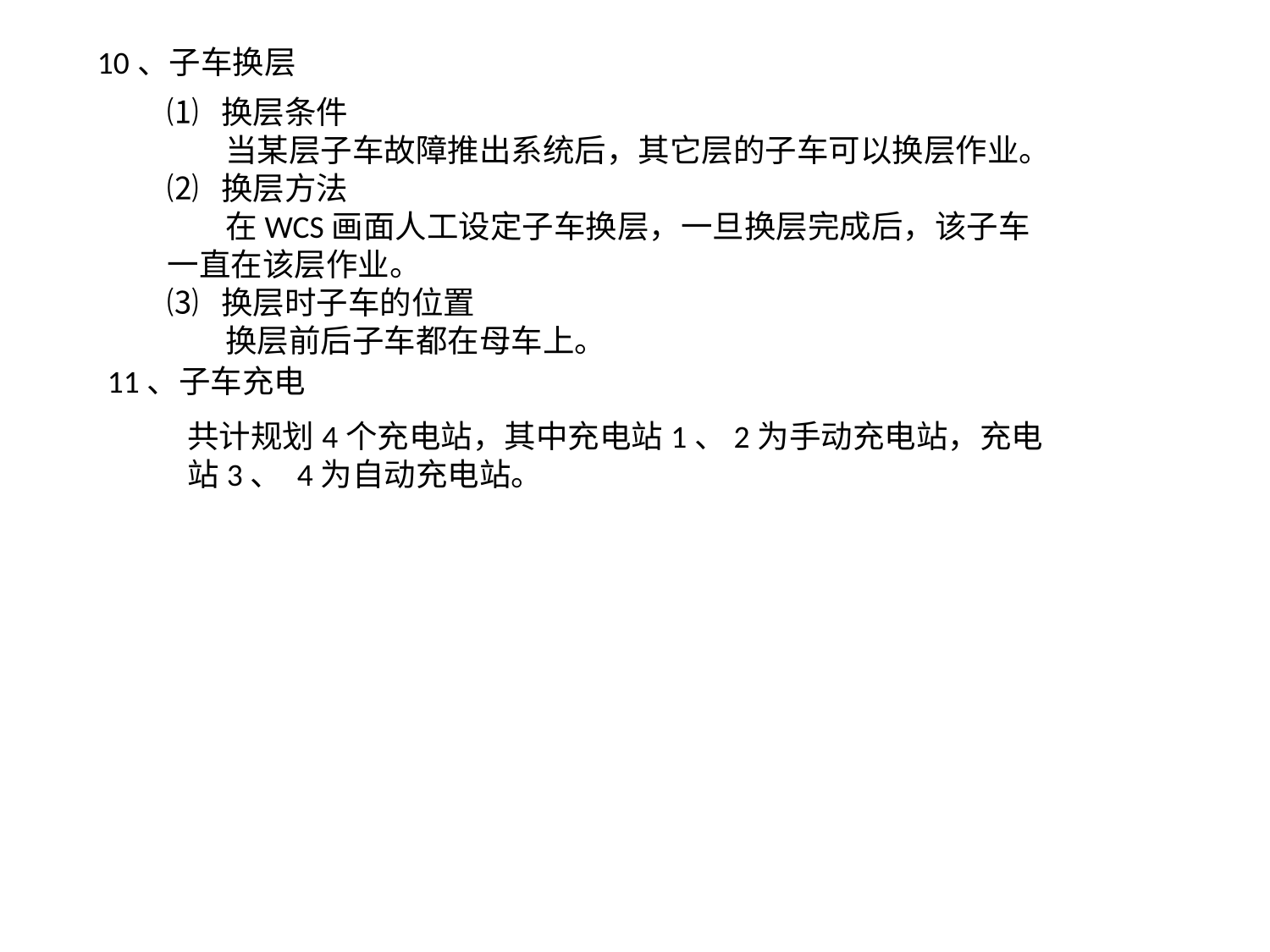

10、子车换层
⑴  换层条件
       当某层子车故障推出系统后，其它层的子车可以换层作业。
⑵  换层方法
       在WCS画面人工设定子车换层，一旦换层完成后，该子车一直在该层作业。
⑶  换层时子车的位置
       换层前后子车都在母车上。

11、子车充电
共计规划4个充电站，其中充电站1、2为手动充电站，充电站3、 4为自动充电站。